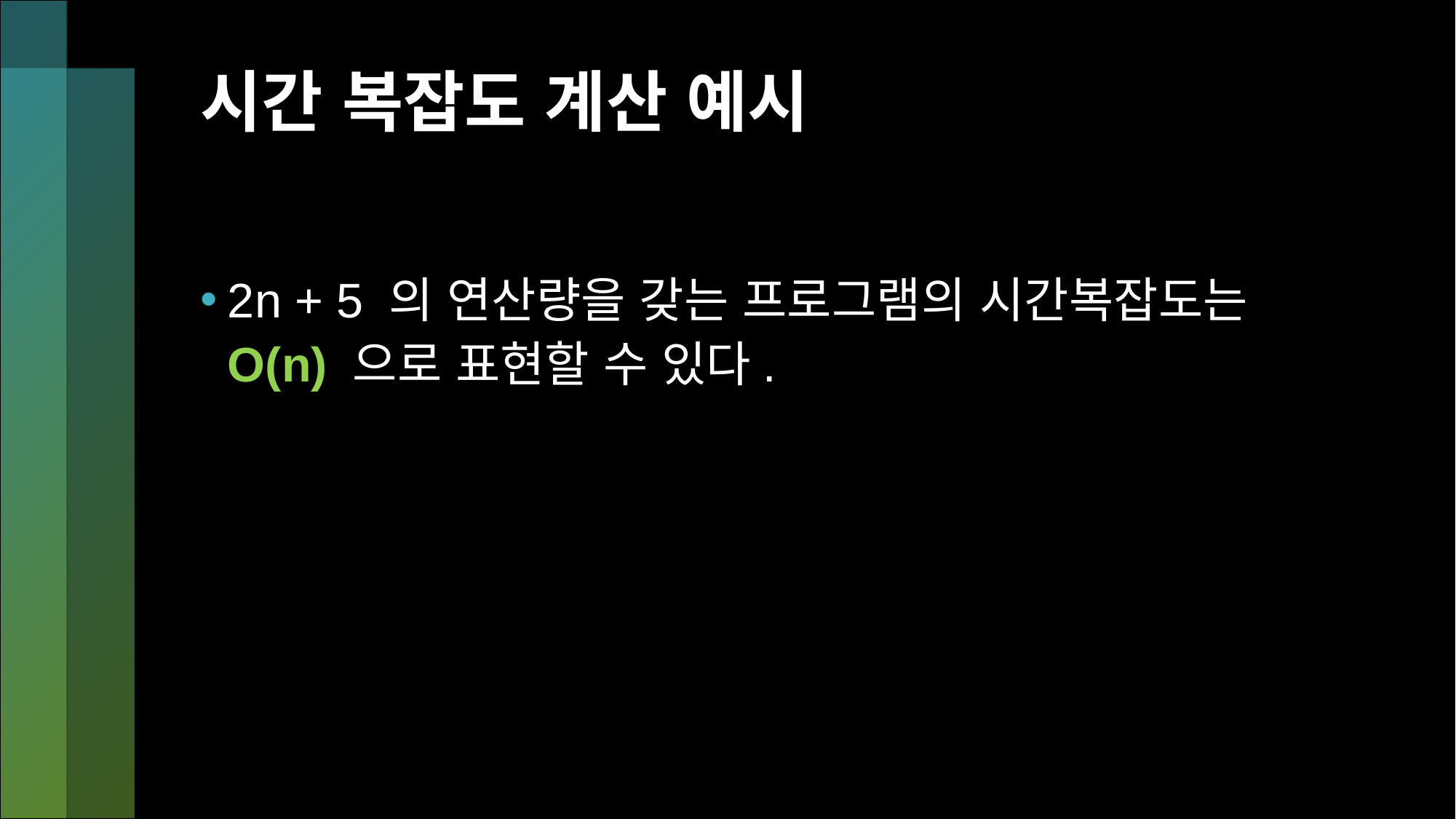

# 시간 복잡도 계산 예시
2n + 5 의 연산량을 갖는 프로그램의 시간복잡도는
O(n) 으로 표현할 수 있다.